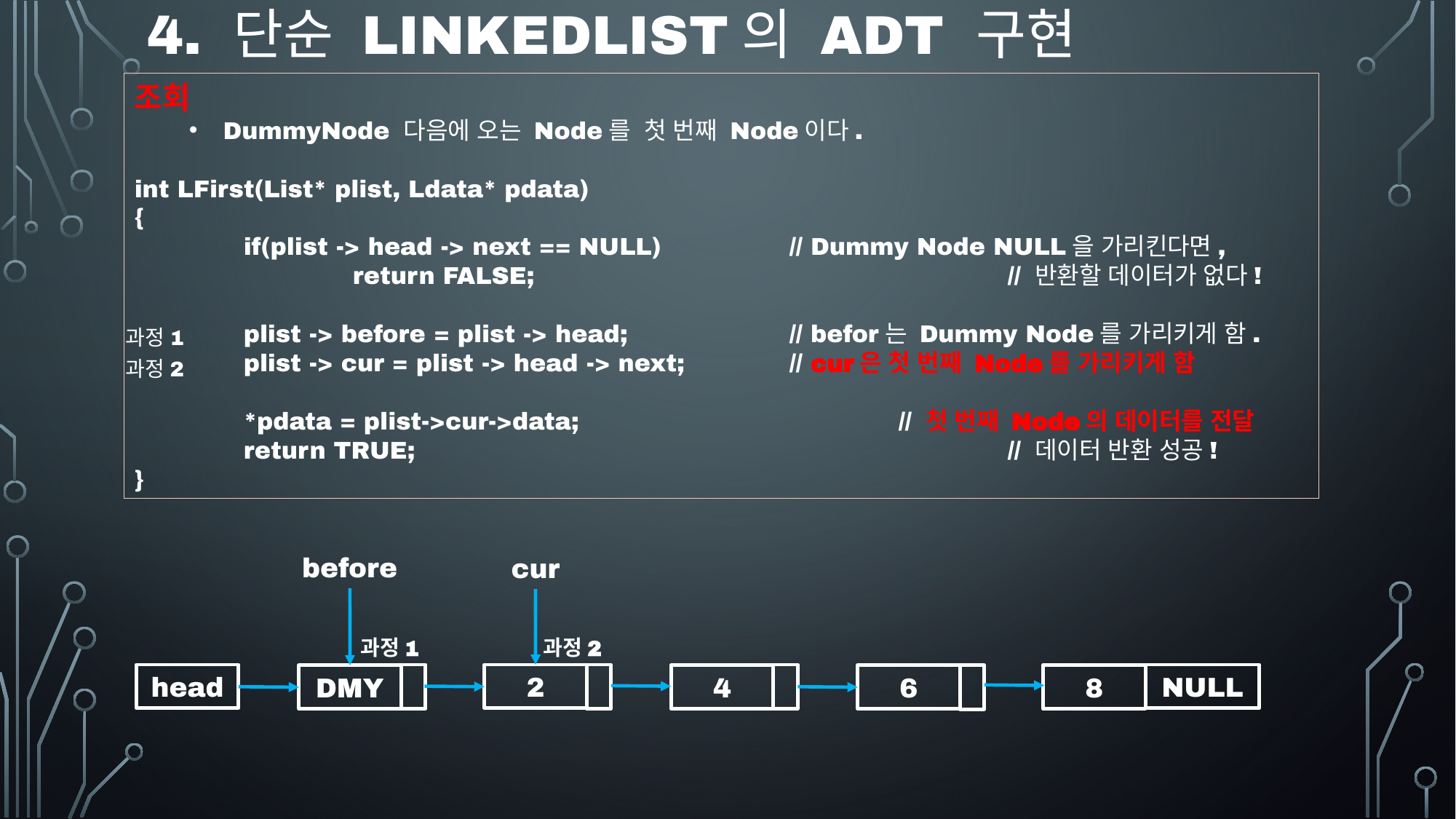

# 4. 단순 LinkedList의 ADT 구현
조회
DummyNode 다음에 오는 Node를  첫 번째 Node이다.

int LFirst(List* plist, Ldata* pdata)
{
	if(plist -> head -> next == NULL)		// Dummy Node NULL을 가리킨다면,
		return FALSE;					// 반환할 데이터가 없다!

	plist -> before = plist -> head;		// befor는 Dummy Node를 가리키게 함.
	plist -> cur = plist -> head -> next;	// cur은 첫 번째 Node를 가리키게 함

	*pdata = plist->cur->data;			// 첫 번째 Node의 데이터를 전달
	return TRUE;						// 데이터 반환 성공!
}
과정1
과정2
before
cur
과정1
과정2
head

DMY

4
6
2

NULL

8